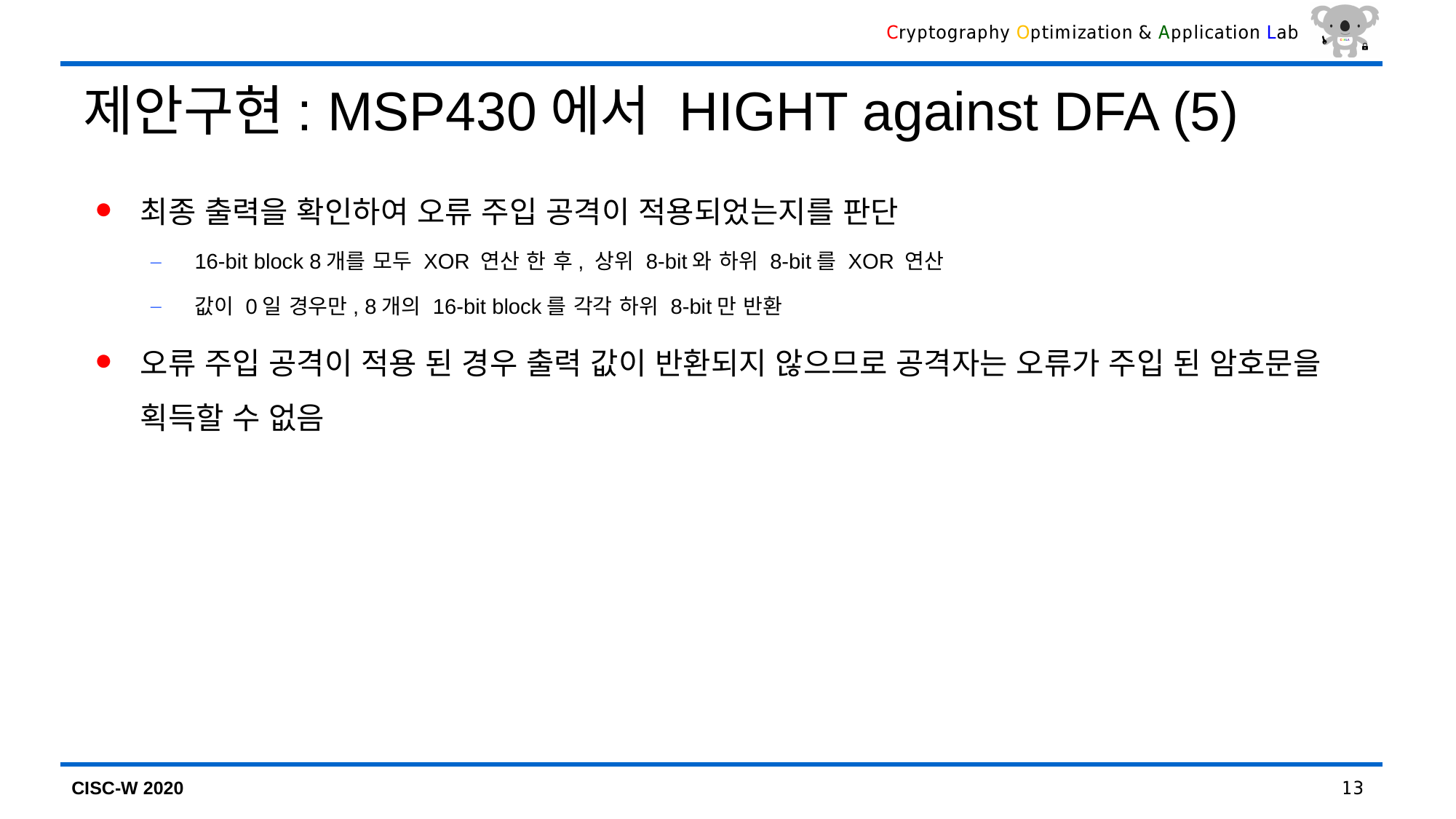

# 제안구현: MSP430에서 HIGHT against DFA (5)
최종 출력을 확인하여 오류 주입 공격이 적용되었는지를 판단
16-bit block 8개를 모두 XOR 연산 한 후, 상위 8-bit와 하위 8-bit를 XOR 연산
값이 0일 경우만, 8개의 16-bit block를 각각 하위 8-bit만 반환
오류 주입 공격이 적용 된 경우 출력 값이 반환되지 않으므로 공격자는 오류가 주입 된 암호문을 획득할 수 없음